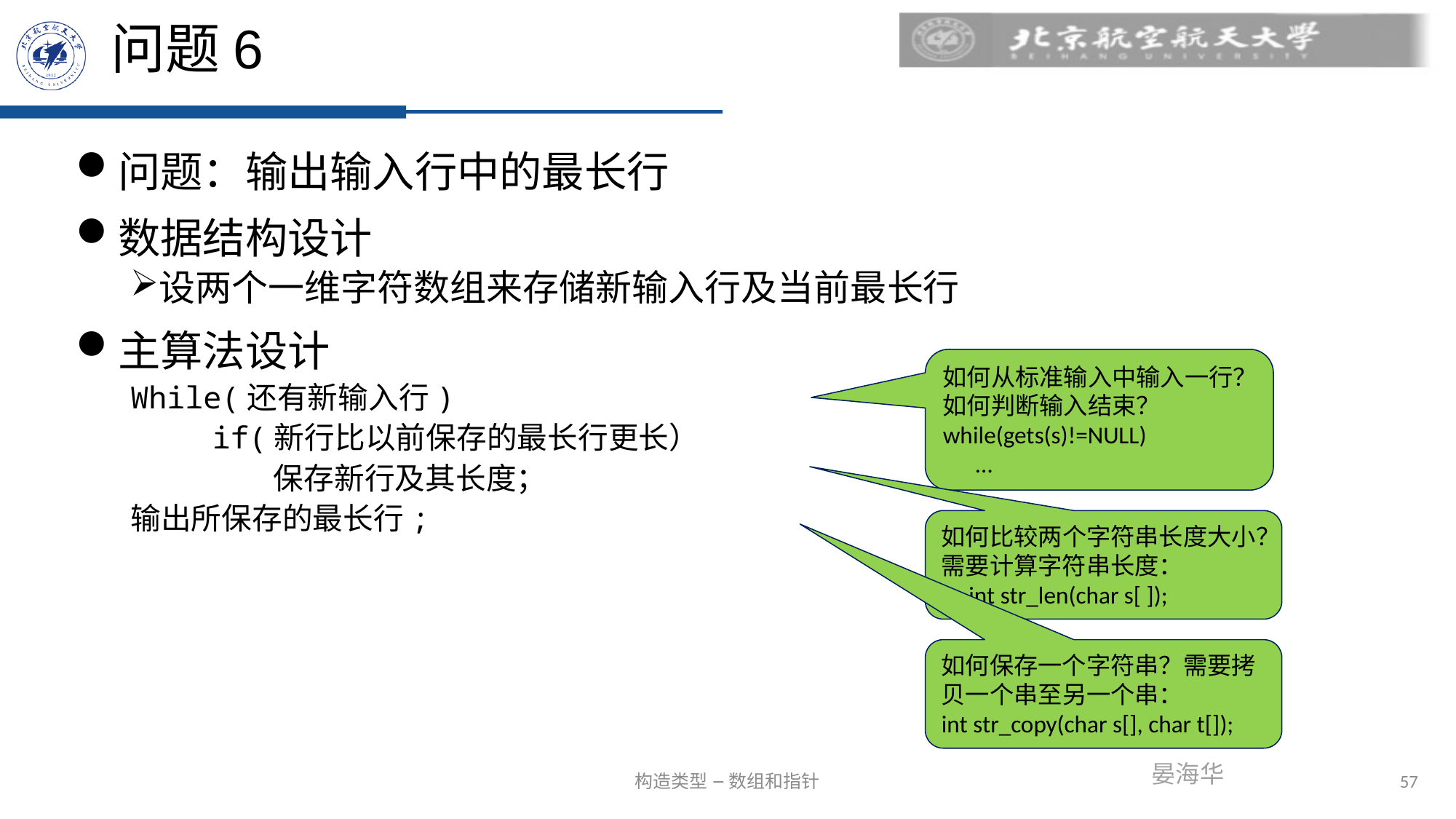

# 问题6
问题：输出输入行中的最长行
数据结构设计
设两个一维字符数组来存储新输入行及当前最长行
主算法设计
While(还有新输入行)
if(新行比以前保存的最长行更长）
        保存新行及其长度；
输出所保存的最长行;
如何从标准输入中输入一行？如何判断输入结束？
while(gets(s)!=NULL)
      …
如何比较两个字符串长度大小？需要计算字符串长度：
     int str_len(char s[ ]);
如何保存一个字符串？需要拷贝一个串至另一个串：
int str_copy(char s[], char t[]);
57
构造类型 – 数组和指针